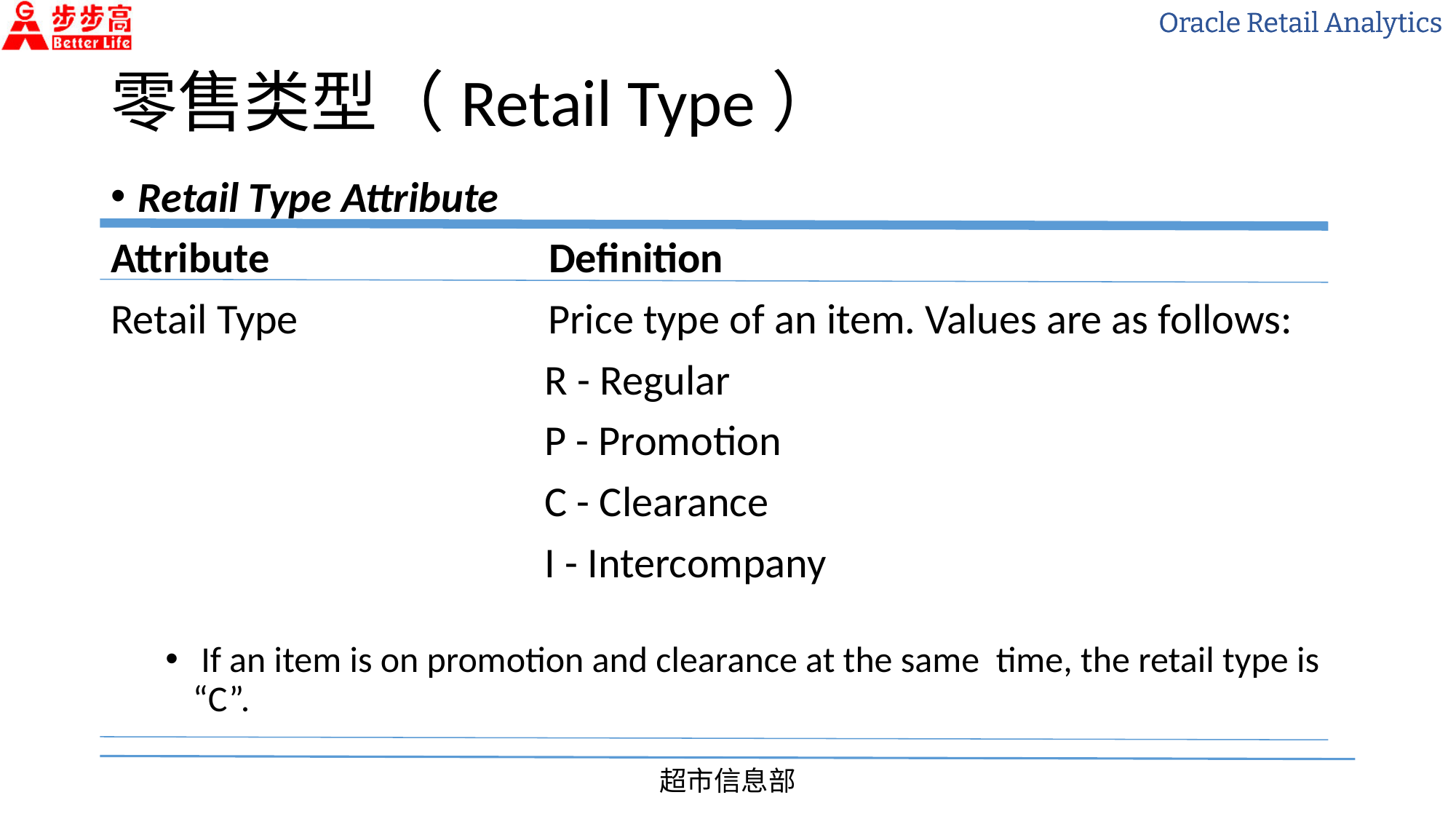

# 零售类型（Retail Type）
Retail Type Attribute
Attribute                             Definition
Retail Type                          Price type of an item. Values are as follows:
                                             R - Regular
                                             P - Promotion
                                             C - Clearance
                                             I - Intercompany

 If an item is on promotion and clearance at the same  time, the retail type is “C”.